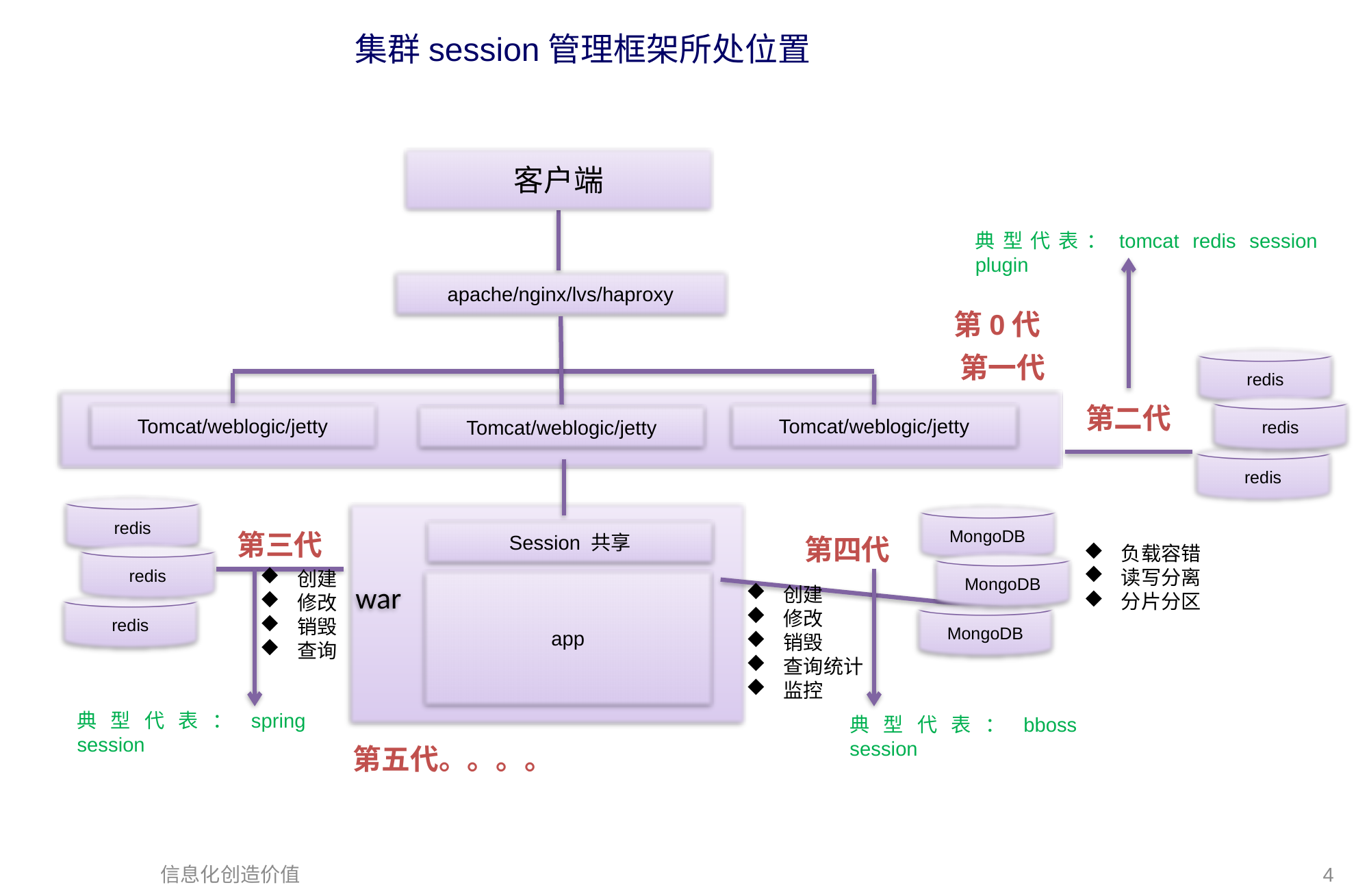

# 集群session管理框架所处位置
客户端
典型代表：tomcat redis session plugin
apache/nginx/lvs/haproxy
第0代
第一代
redis

第二代
redis
Tomcat/weblogic/jetty
Tomcat/weblogic/jetty
Tomcat/weblogic/jetty
redis
redis

MongoDB
Session 共享
第三代
第四代
负载容错
读写分离
分片分区

redis
MongoDB
创建
修改
销毁
查询
app
war
创建
修改
销毁
查询统计
监控
redis
MongoDB
典型代表：spring session
典型代表：bboss session
第五代。。。。
4
信息化创造价值